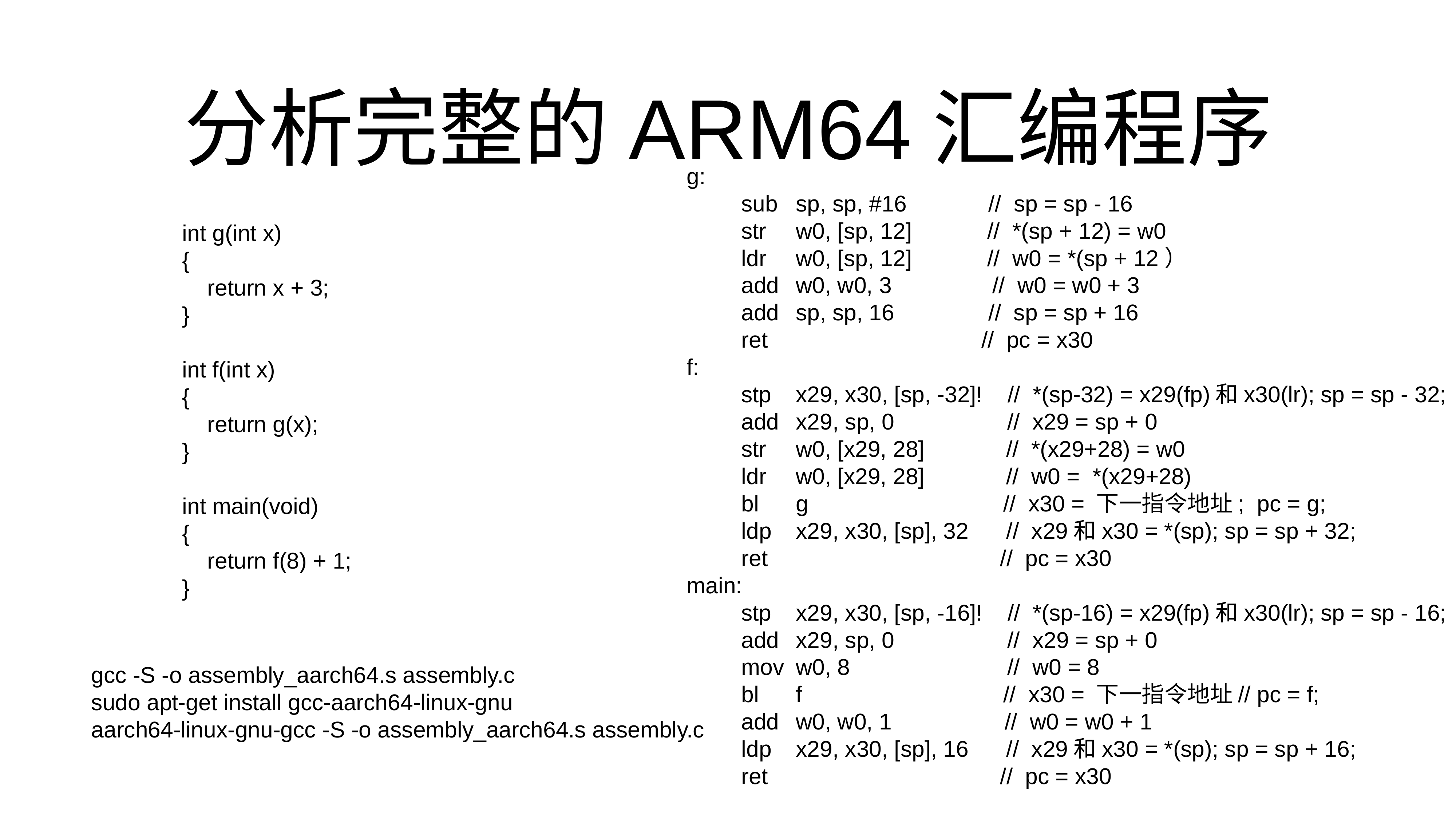

# 分析完整的ARM64汇编程序
g:
	sub	sp, sp, #16             //  sp = sp - 16
	str	w0, [sp, 12]            //  *(sp + 12) = w0
	ldr	w0, [sp, 12]            //  w0 = *(sp + 12）
	add	w0, w0, 3                //  w0 = w0 + 3
	add	sp, sp, 16               //  sp = sp + 16
	ret                                  //  pc = x30
f:
	stp	x29, x30, [sp, -32]!    //  *(sp-32) = x29(fp)和x30(lr); sp = sp - 32;
	add	x29, sp, 0                  //  x29 = sp + 0
	str	w0, [x29, 28]             //  *(x29+28) = w0
	ldr	w0, [x29, 28]             //  w0 =  *(x29+28)
	bl	g                               //  x30 = 下一指令地址;  pc = g;
	ldp	x29, x30, [sp], 32      //  x29和x30 = *(sp); sp = sp + 32;
	ret                                     //  pc = x30
main:
	stp	x29, x30, [sp, -16]!    //  *(sp-16) = x29(fp)和x30(lr); sp = sp - 16;
	add	x29, sp, 0                  //  x29 = sp + 0
	mov	w0, 8                         //  w0 = 8
	bl	f                                //  x30 = 下一指令地址// pc = f;
	add	w0, w0, 1                  //  w0 = w0 + 1
	ldp	x29, x30, [sp], 16      //  x29和x30 = *(sp); sp = sp + 16;
	ret                                     //  pc = x30
int g(int x)
{
    return x + 3;
}

int f(int x)
{
    return g(x);
}

int main(void)
{
    return f(8) + 1;
}
gcc -S -o assembly_aarch64.s assembly.c
sudo apt-get install gcc-aarch64-linux-gnu
aarch64-linux-gnu-gcc -S -o assembly_aarch64.s assembly.c